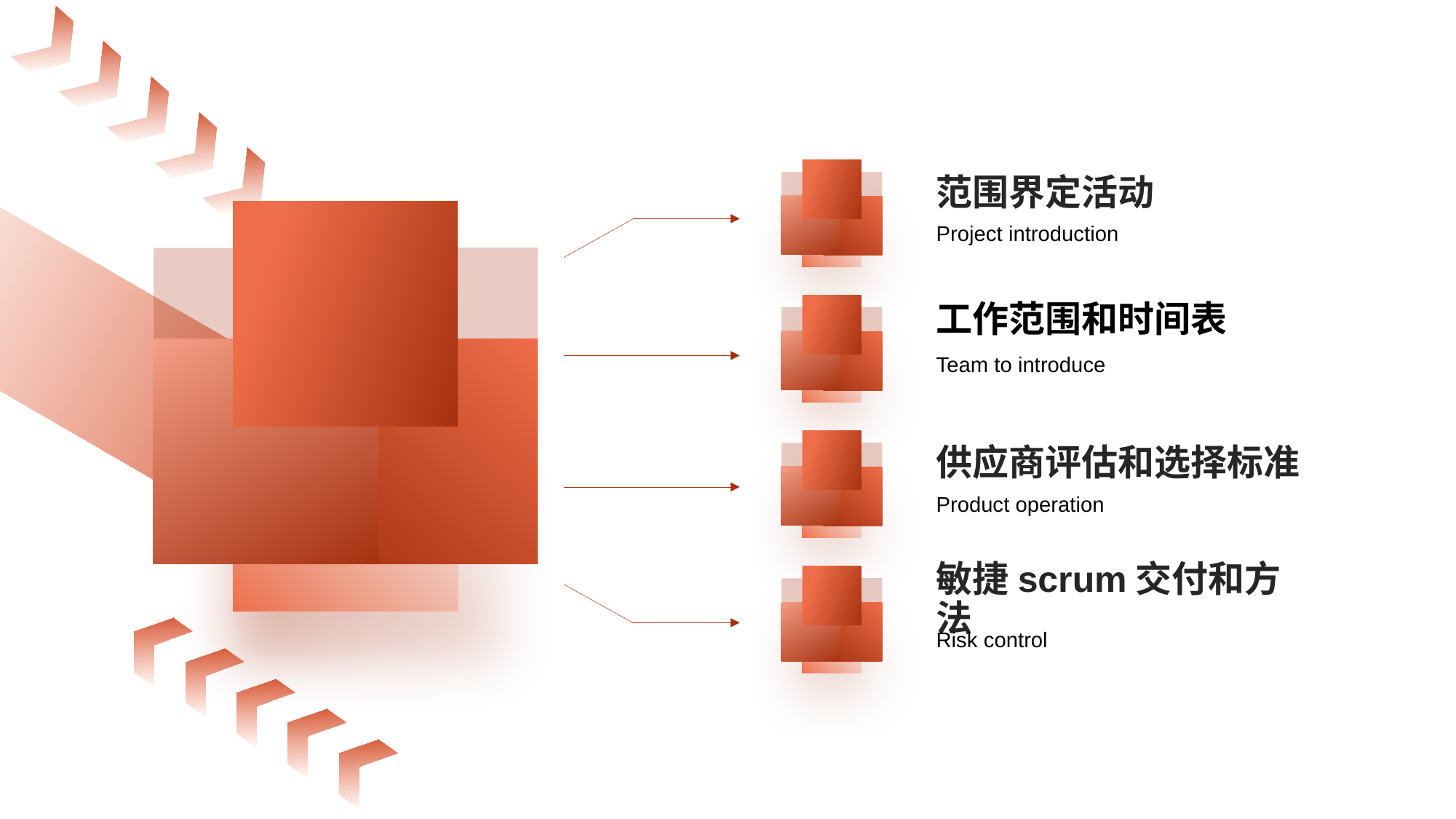

https://www.ypppt.com/
范围界定活动
Project introduction
工作范围和时间表
Team to introduce
供应商评估和选择标准
Product operation
敏捷scrum交付和方法
Risk control